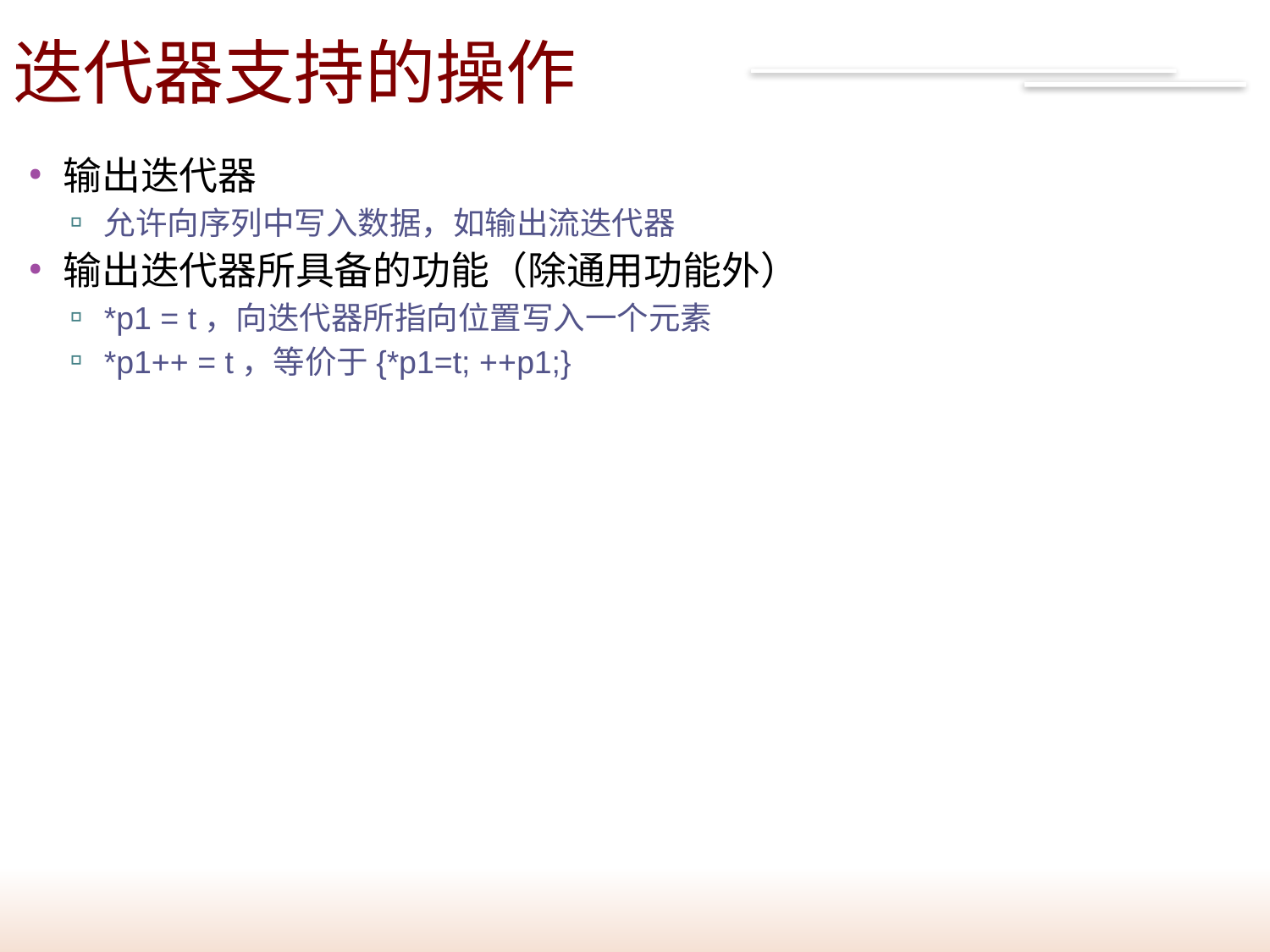

# 迭代器支持的操作
27
输出迭代器
允许向序列中写入数据，如输出流迭代器
输出迭代器所具备的功能（除通用功能外）
*p1 = t，向迭代器所指向位置写入一个元素
*p1++ = t，等价于{*p1=t; ++p1;}